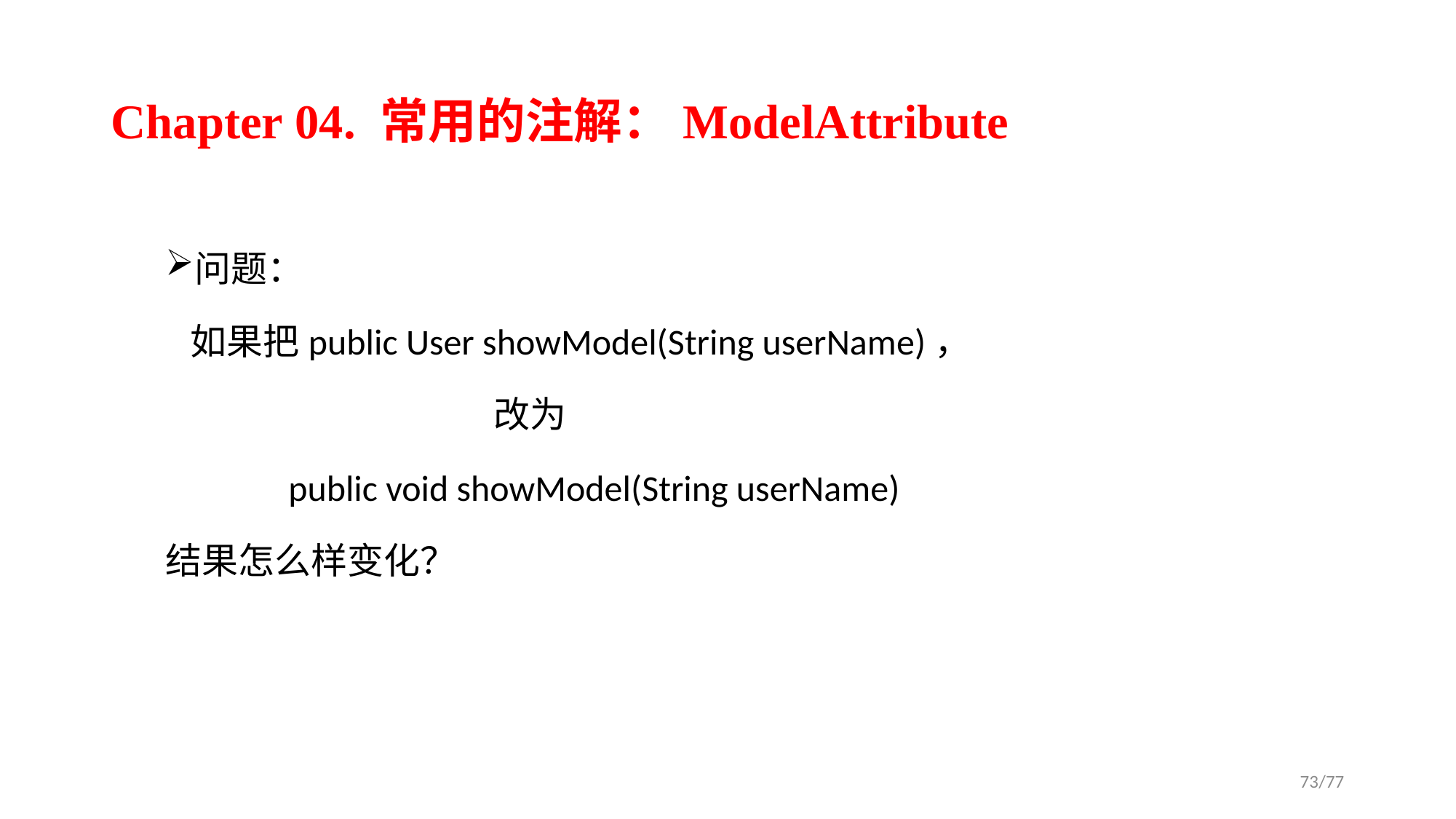

# Chapter 04. 常用的注解：ModelAttribute
问题：
  如果把public User showModel(String userName)，
                                       改为
               public void showModel(String userName)
结果怎么样变化？
73